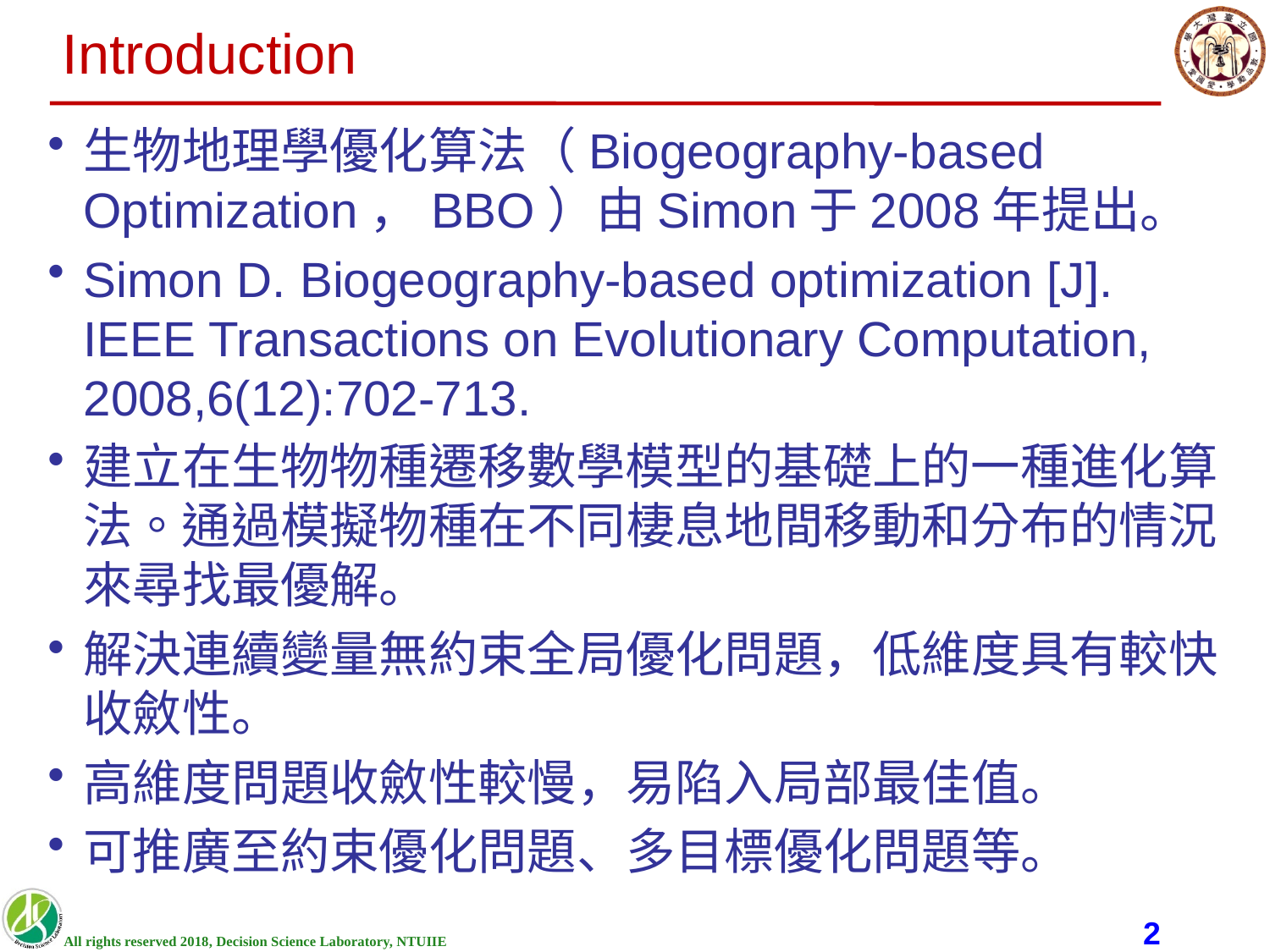

# Introduction
生物地理學優化算法（Biogeography-based Optimization，BBO）由Simon于2008年提出。
Simon D. Biogeography-based optimization [J]. IEEE Transactions on Evolutionary Computation, 2008,6(12):702-713.
建立在生物物種遷移數學模型的基礎上的一種進化算法。通過模擬物種在不同棲息地間移動和分布的情況來尋找最優解。
解決連續變量無約束全局優化問題，低維度具有較快收斂性。
高維度問題收斂性較慢，易陷入局部最佳值。
可推廣至約束優化問題、多目標優化問題等。